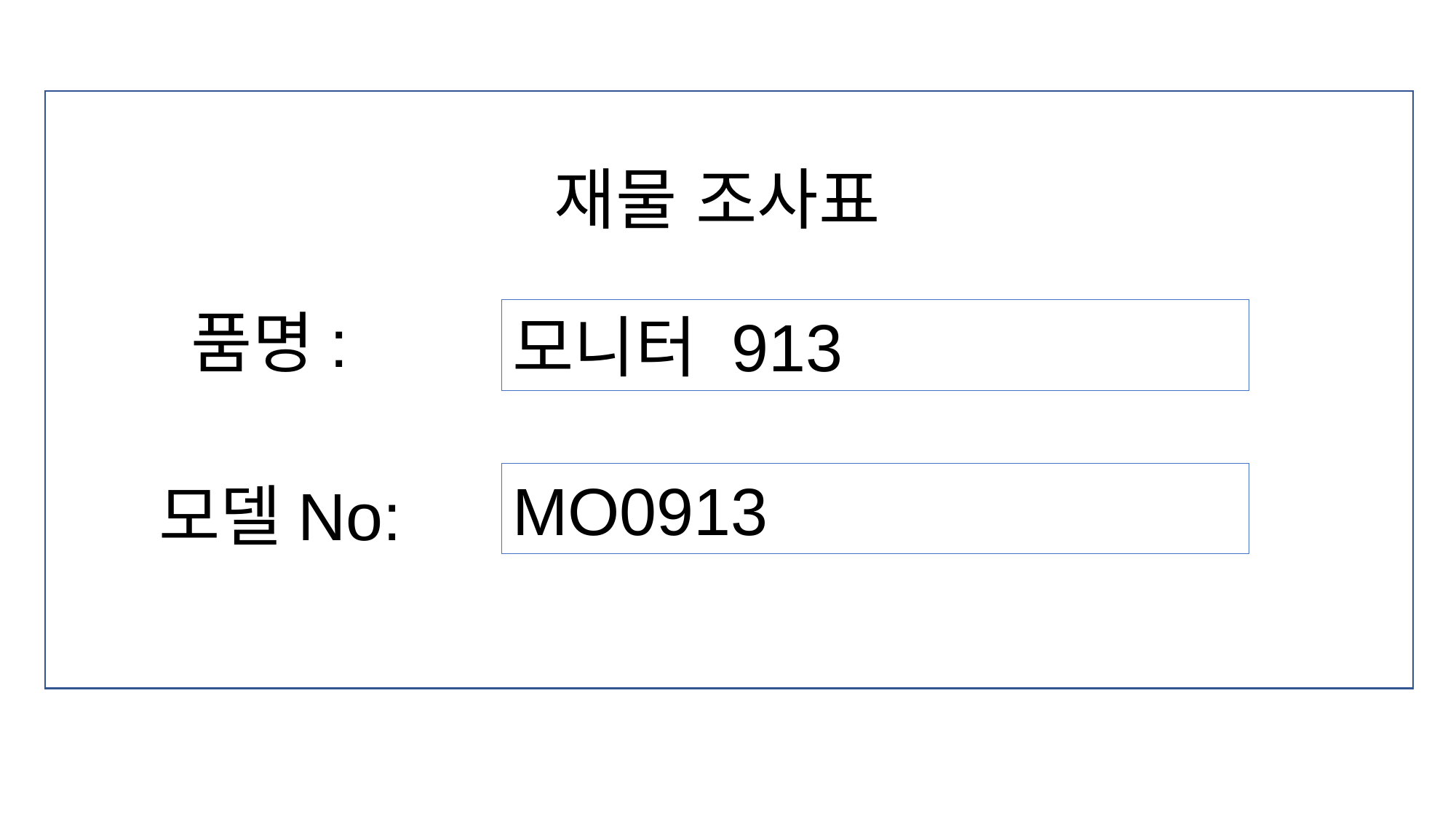

재물 조사표
품명:
모니터 913
MO0913
모델No: